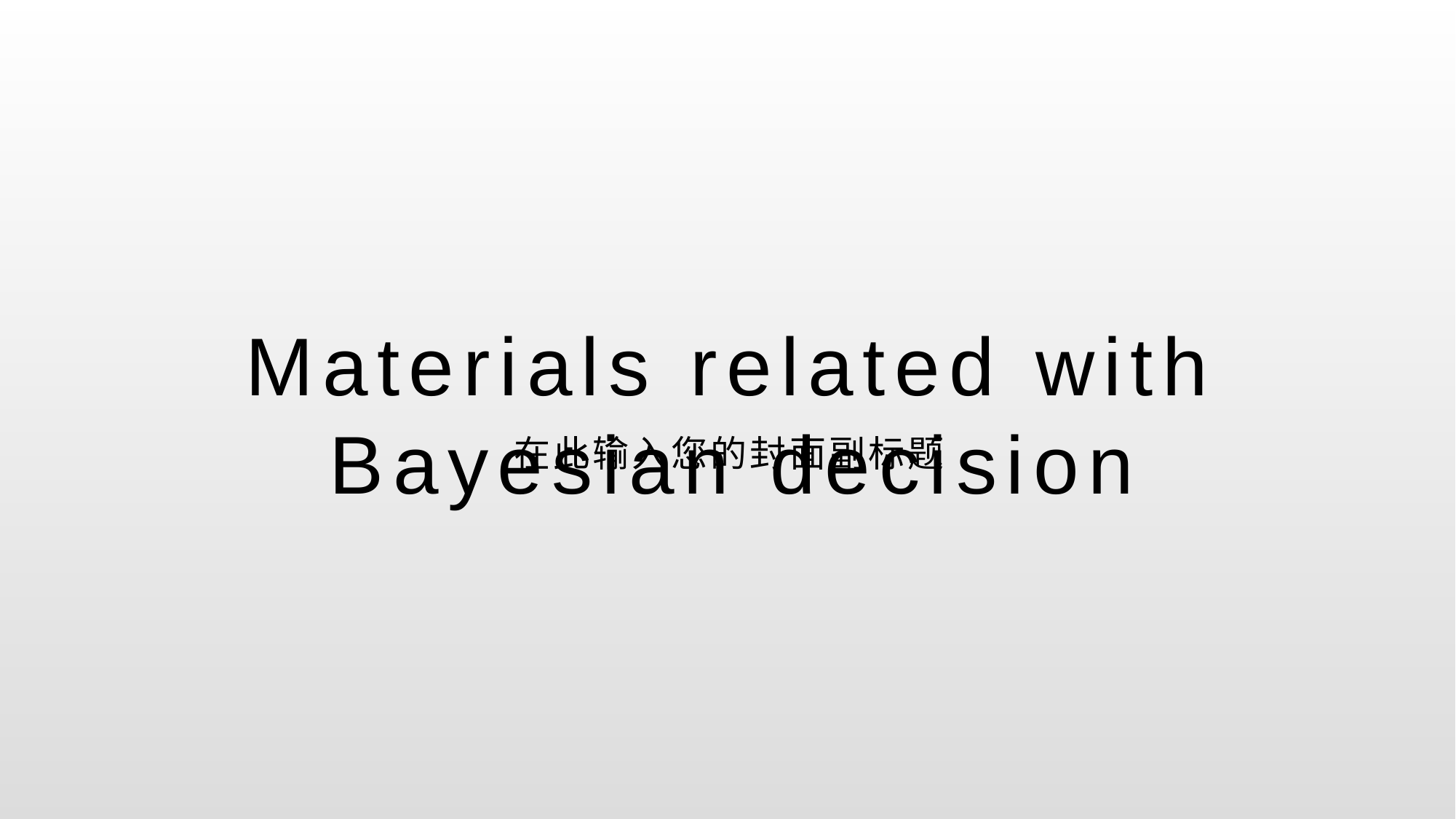

# Materials related with Bayesian decision
在此输入您的封面副标题